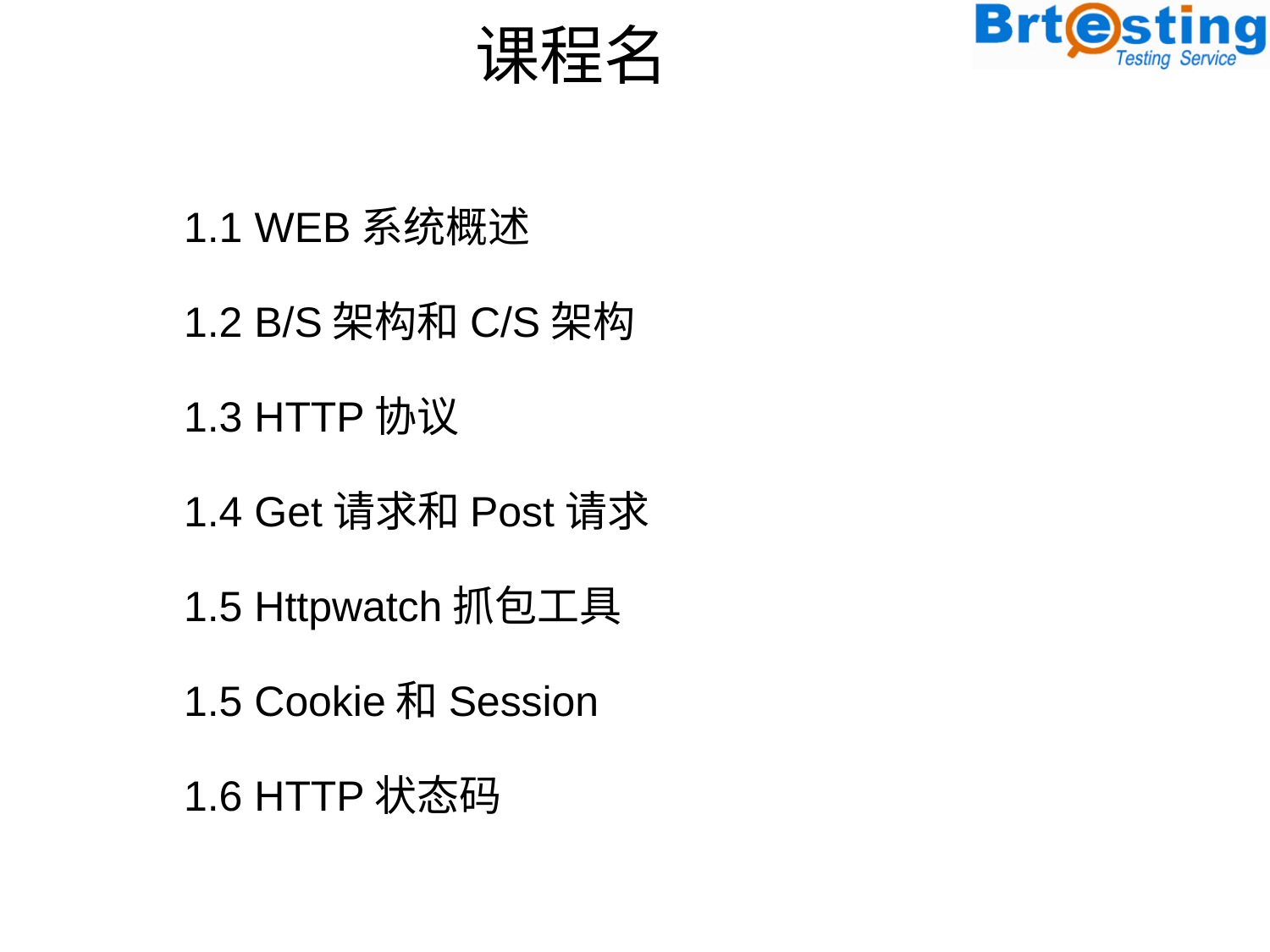

# 课程名
1.1 WEB系统概述
1.2 B/S架构和C/S架构
1.3 HTTP协议
1.4 Get请求和Post请求
1.5 Httpwatch抓包工具
1.5 Cookie和Session
1.6 HTTP状态码